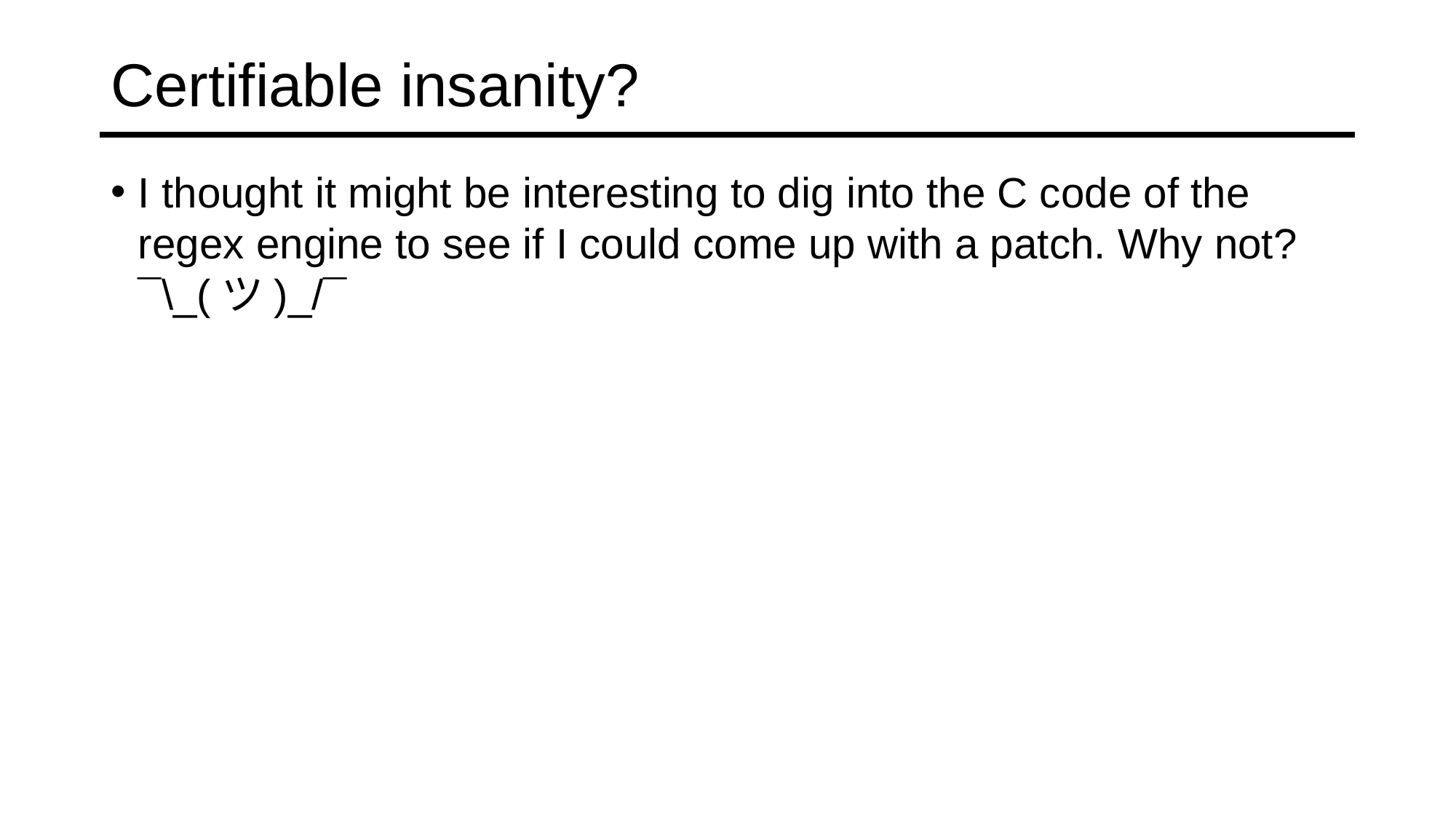

# Certifiable insanity?
I thought it might be interesting to dig into the C code of the regex engine to see if I could come up with a patch. Why not?  ¯\_(ツ)_/¯